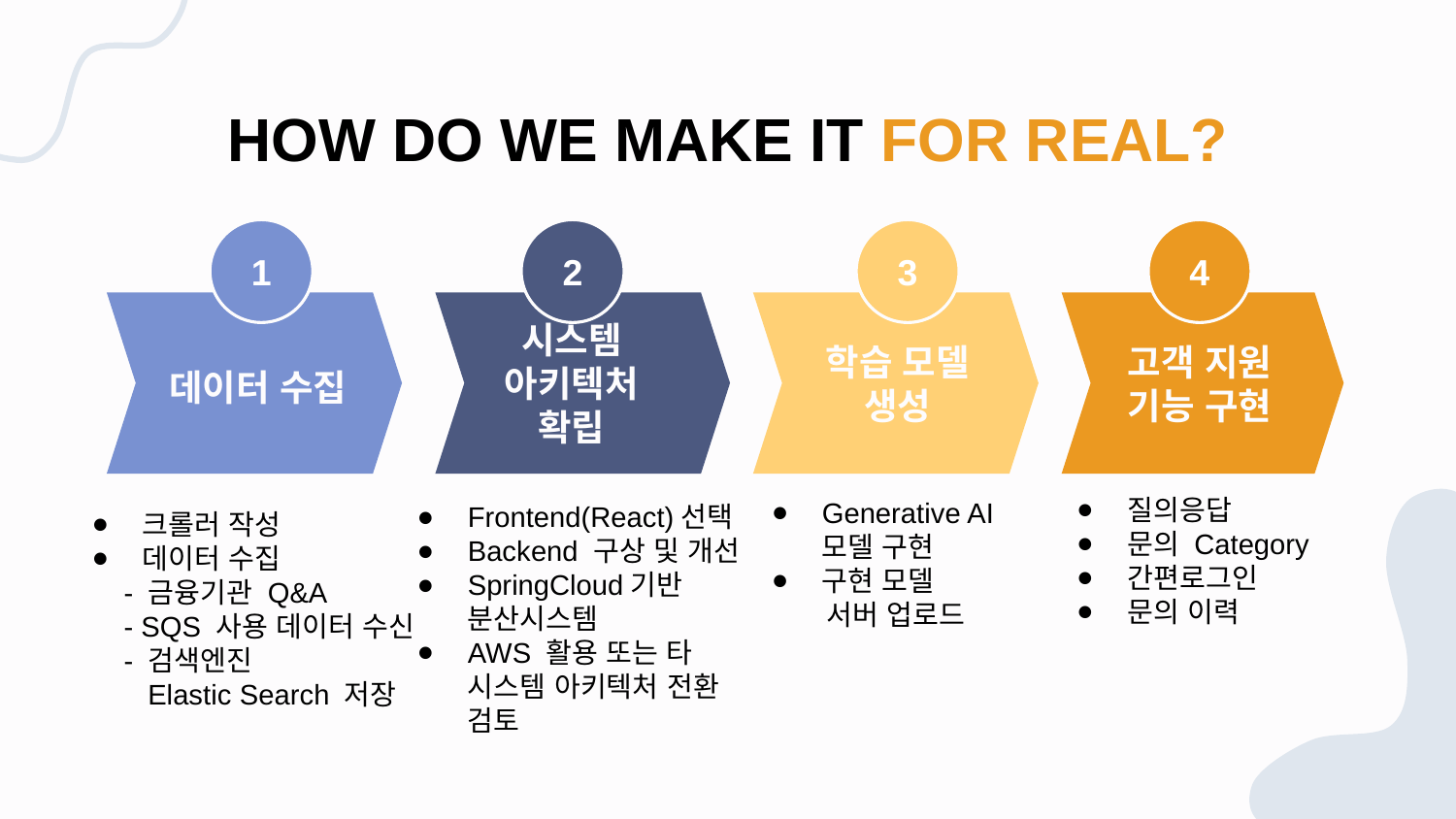

# HOW DO WE MAKE IT FOR REAL?

1
데이터 수집
크롤러 작성
데이터 수집
    - 금융기관 Q&A
    - SQS 사용 데이터 수신
    - 검색엔진
       Elastic Search 저장

2
시스템 아키텍처 확립
Frontend(React)선택
Backend 구상 및 개선
SpringCloud기반 분산시스템
AWS 활용 또는 타 시스템 아키텍처 전환 검토

3
학습 모델 생성
Generative AI 모델 구현
구현 모델
      서버 업로드

4
고객 지원 기능 구현
질의응답
문의 Category
간편로그인
문의 이력